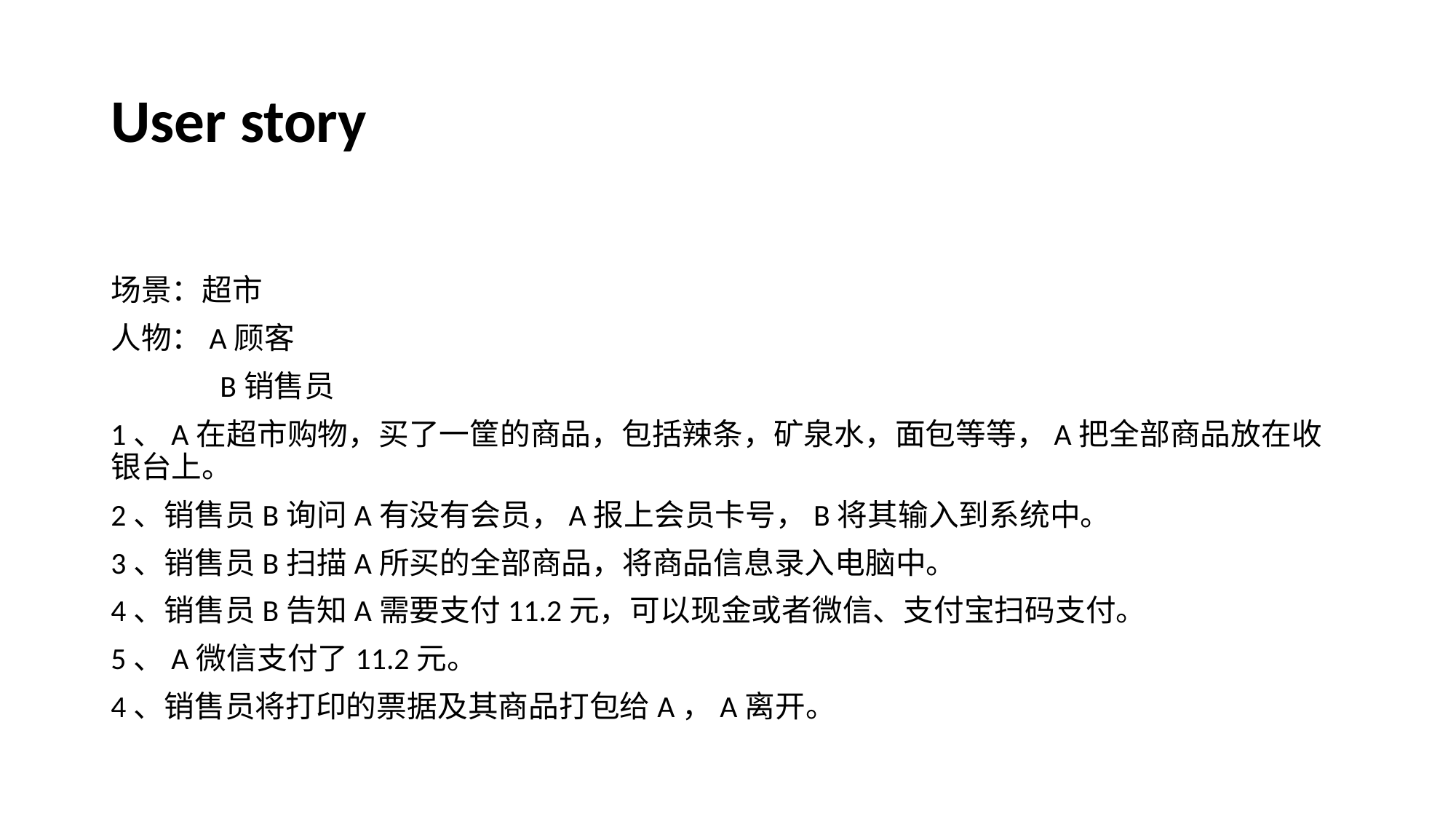

# User story

场景：超市
人物：A顾客
	B销售员
1、A在超市购物，买了一筐的商品，包括辣条，矿泉水，面包等等，A把全部商品放在收银台上。
2、销售员B询问A有没有会员，A报上会员卡号，B将其输入到系统中。
3、销售员B扫描A所买的全部商品，将商品信息录入电脑中。
4、销售员B告知A需要支付11.2元，可以现金或者微信、支付宝扫码支付。
5、A微信支付了11.2元。
4、销售员将打印的票据及其商品打包给A，A离开。